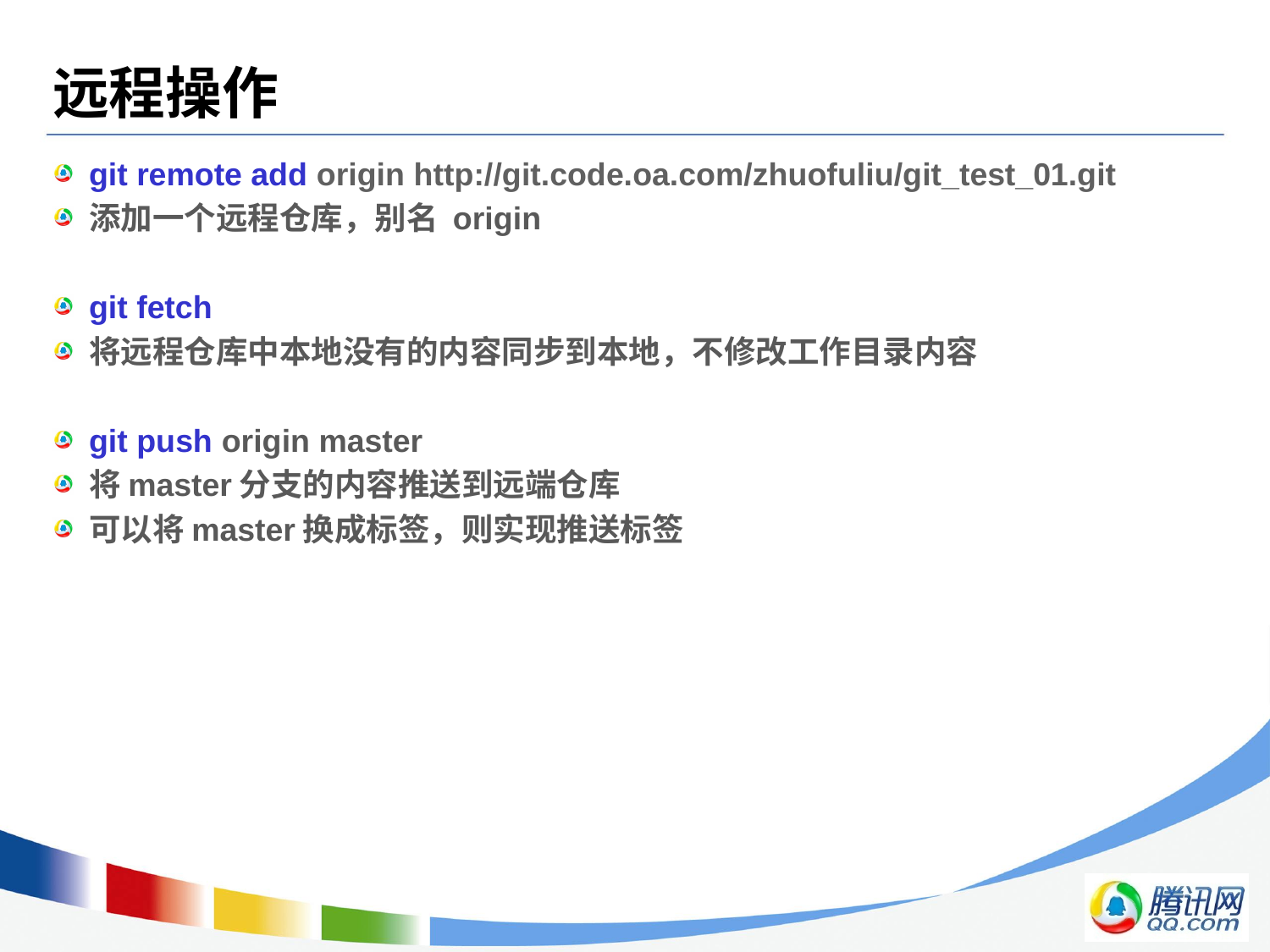

# 远程操作
git remote add origin http://git.code.oa.com/zhuofuliu/git_test_01.git
添加一个远程仓库，别名 origin

git fetch
将远程仓库中本地没有的内容同步到本地，不修改工作目录内容

git push origin master
将master分支的内容推送到远端仓库
可以将master换成标签，则实现推送标签